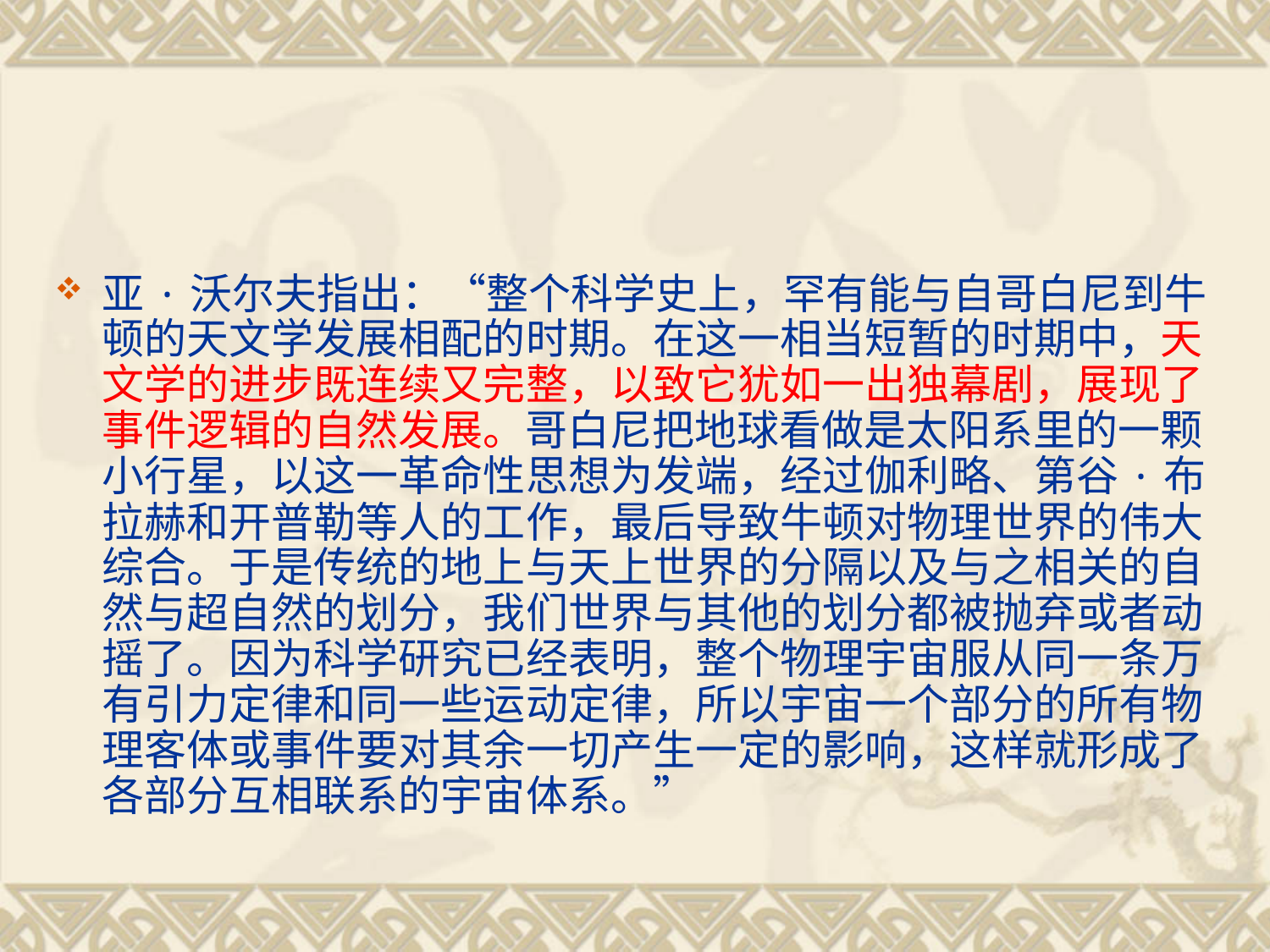

#
亚·沃尔夫指出：“整个科学史上，罕有能与自哥白尼到牛顿的天文学发展相配的时期。在这一相当短暂的时期中，天文学的进步既连续又完整，以致它犹如一出独幕剧，展现了事件逻辑的自然发展。哥白尼把地球看做是太阳系里的一颗小行星，以这一革命性思想为发端，经过伽利略、第谷·布拉赫和开普勒等人的工作，最后导致牛顿对物理世界的伟大综合。于是传统的地上与天上世界的分隔以及与之相关的自然与超自然的划分，我们世界与其他的划分都被抛弃或者动摇了。因为科学研究已经表明，整个物理宇宙服从同一条万有引力定律和同一些运动定律，所以宇宙一个部分的所有物理客体或事件要对其余一切产生一定的影响，这样就形成了各部分互相联系的宇宙体系。”